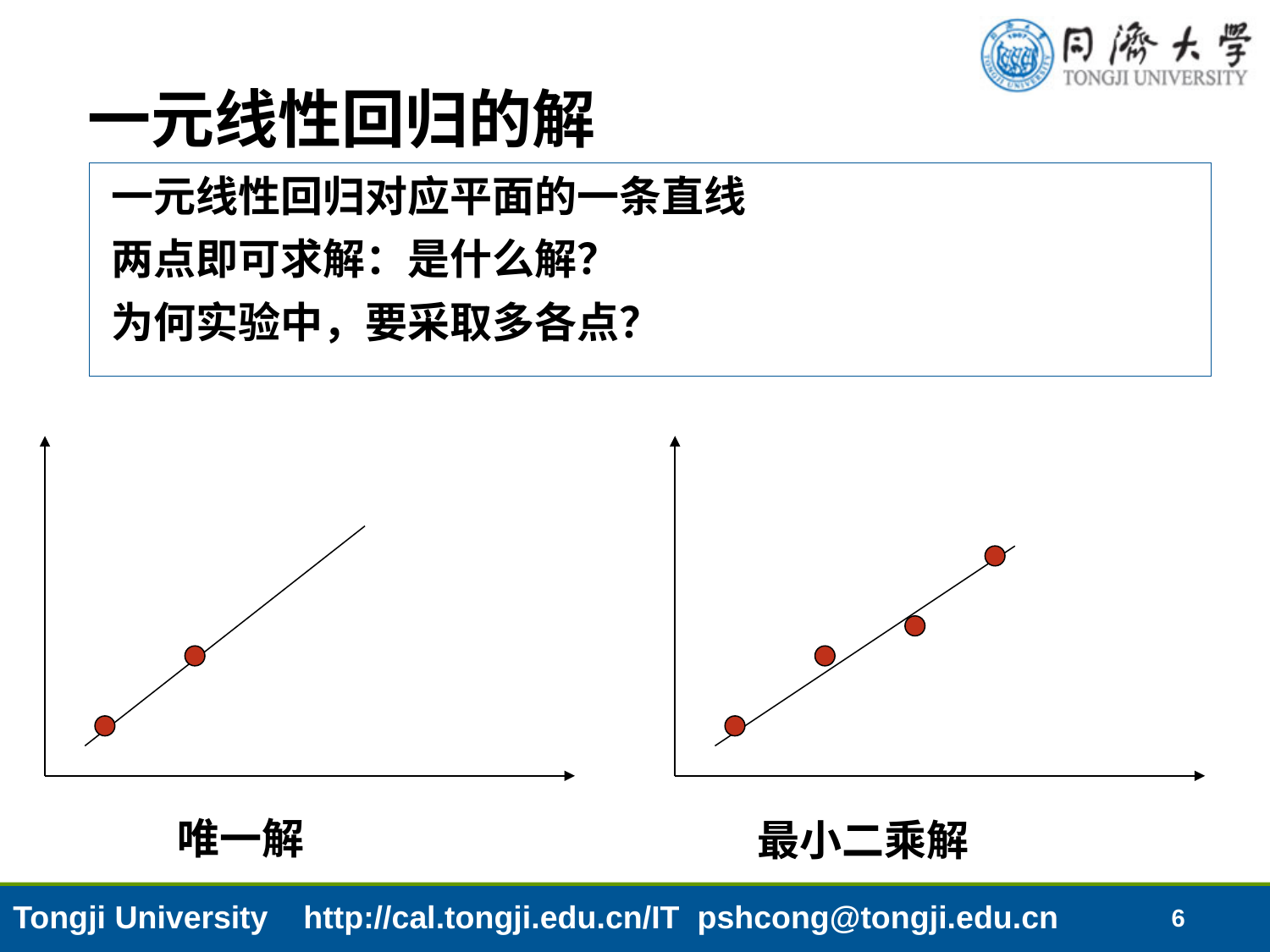

# 一元线性回归的解
一元线性回归对应平面的一条直线
两点即可求解：是什么解？
为何实验中，要采取多各点？

唯一解
最小二乘解